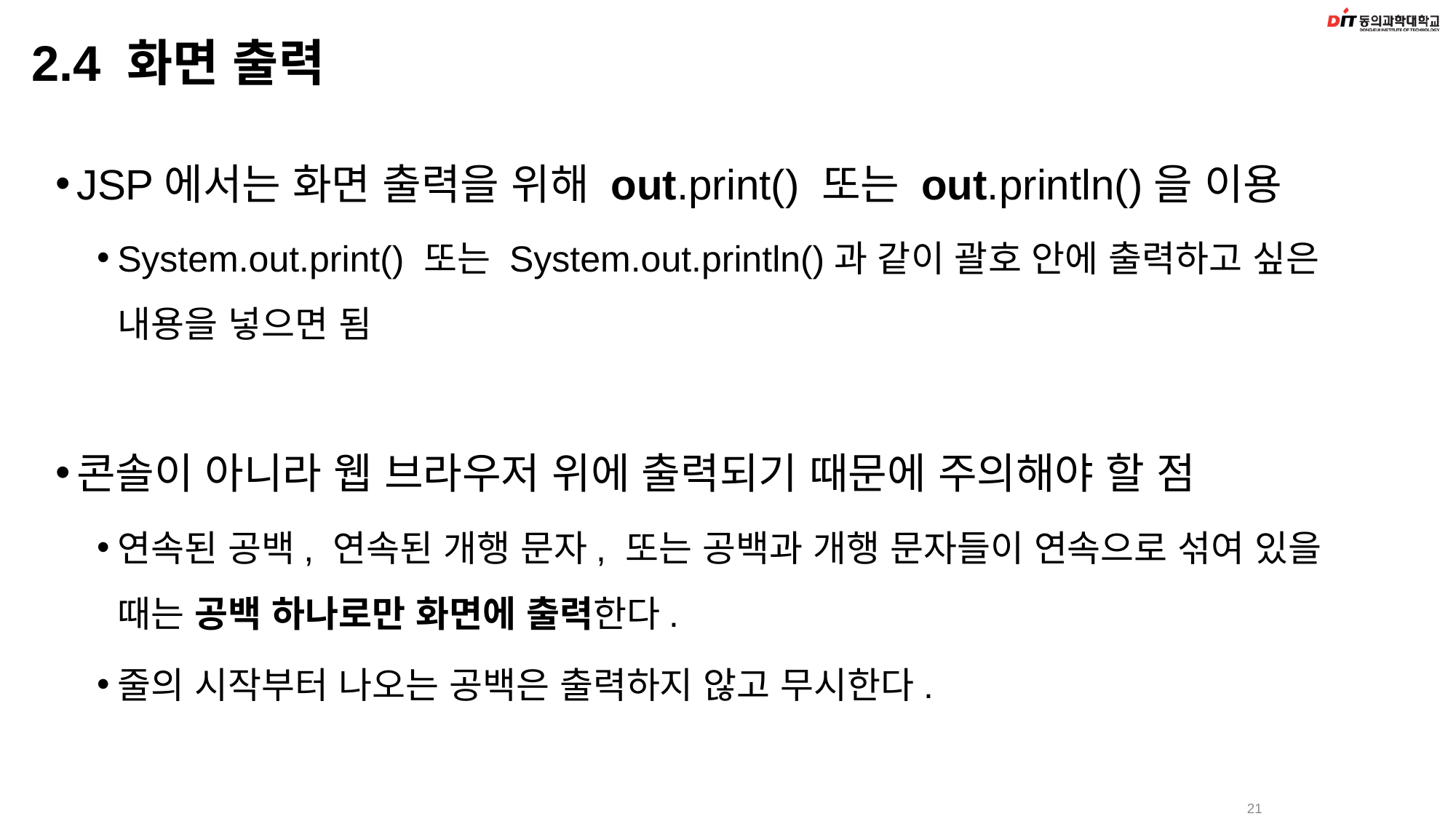

# 2.4 화면 출력
JSP에서는 화면 출력을 위해 out.print() 또는 out.println()을 이용
System.out.print() 또는 System.out.println()과 같이 괄호 안에 출력하고 싶은 내용을 넣으면 됨

콘솔이 아니라 웹 브라우저 위에 출력되기 때문에 주의해야 할 점
연속된 공백, 연속된 개행 문자, 또는 공백과 개행 문자들이 연속으로 섞여 있을 때는 공백 하나로만 화면에 출력한다.
줄의 시작부터 나오는 공백은 출력하지 않고 무시한다.
21